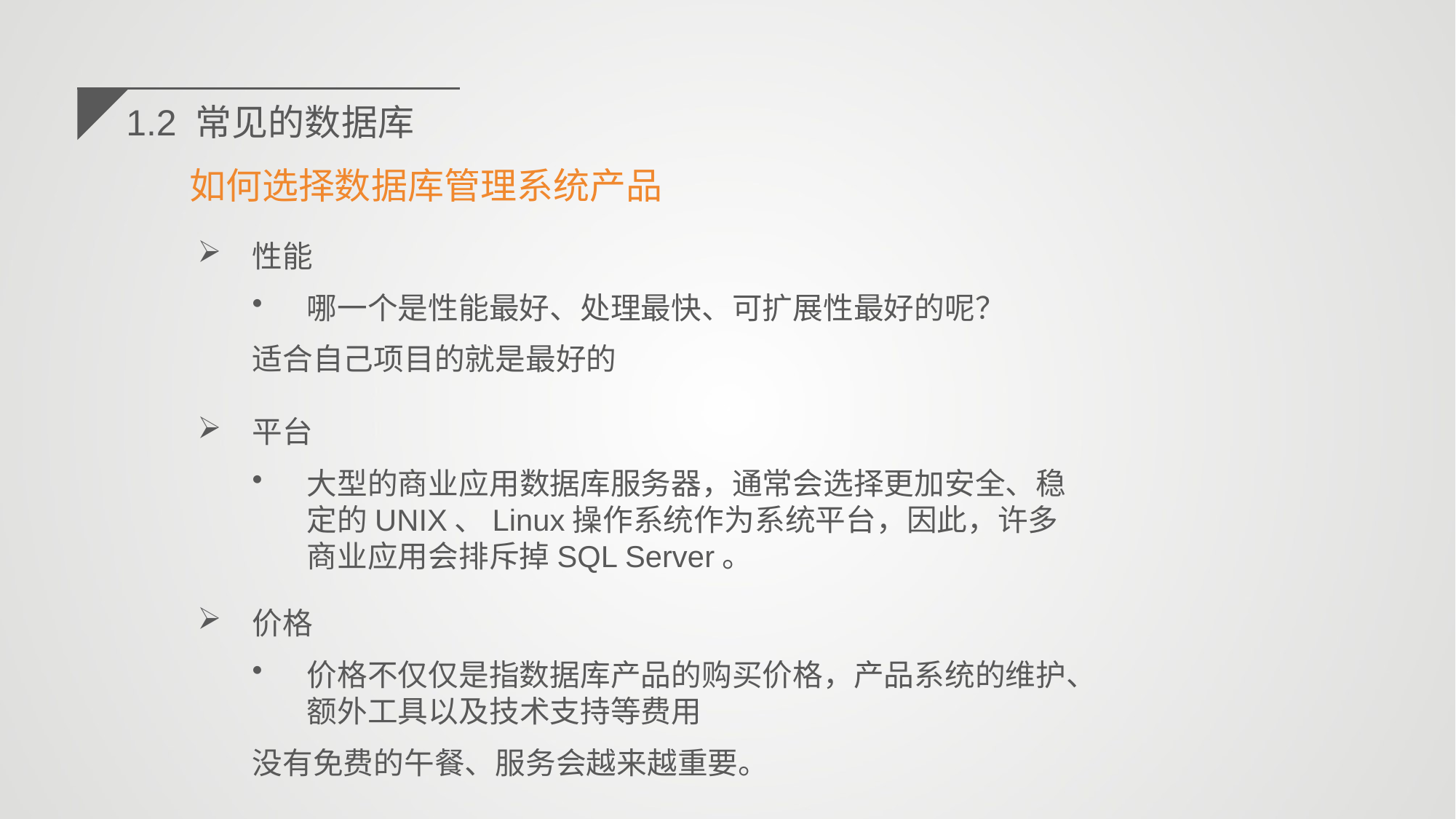

1.2 常见的数据库

如何选择数据库管理系统产品
性能
哪一个是性能最好、处理最快、可扩展性最好的呢？
适合自己项目的就是最好的
平台
大型的商业应用数据库服务器，通常会选择更加安全、稳定的UNIX、Linux操作系统作为系统平台，因此，许多商业应用会排斥掉SQL Server。
价格
价格不仅仅是指数据库产品的购买价格，产品系统的维护、额外工具以及技术支持等费用
没有免费的午餐、服务会越来越重要。